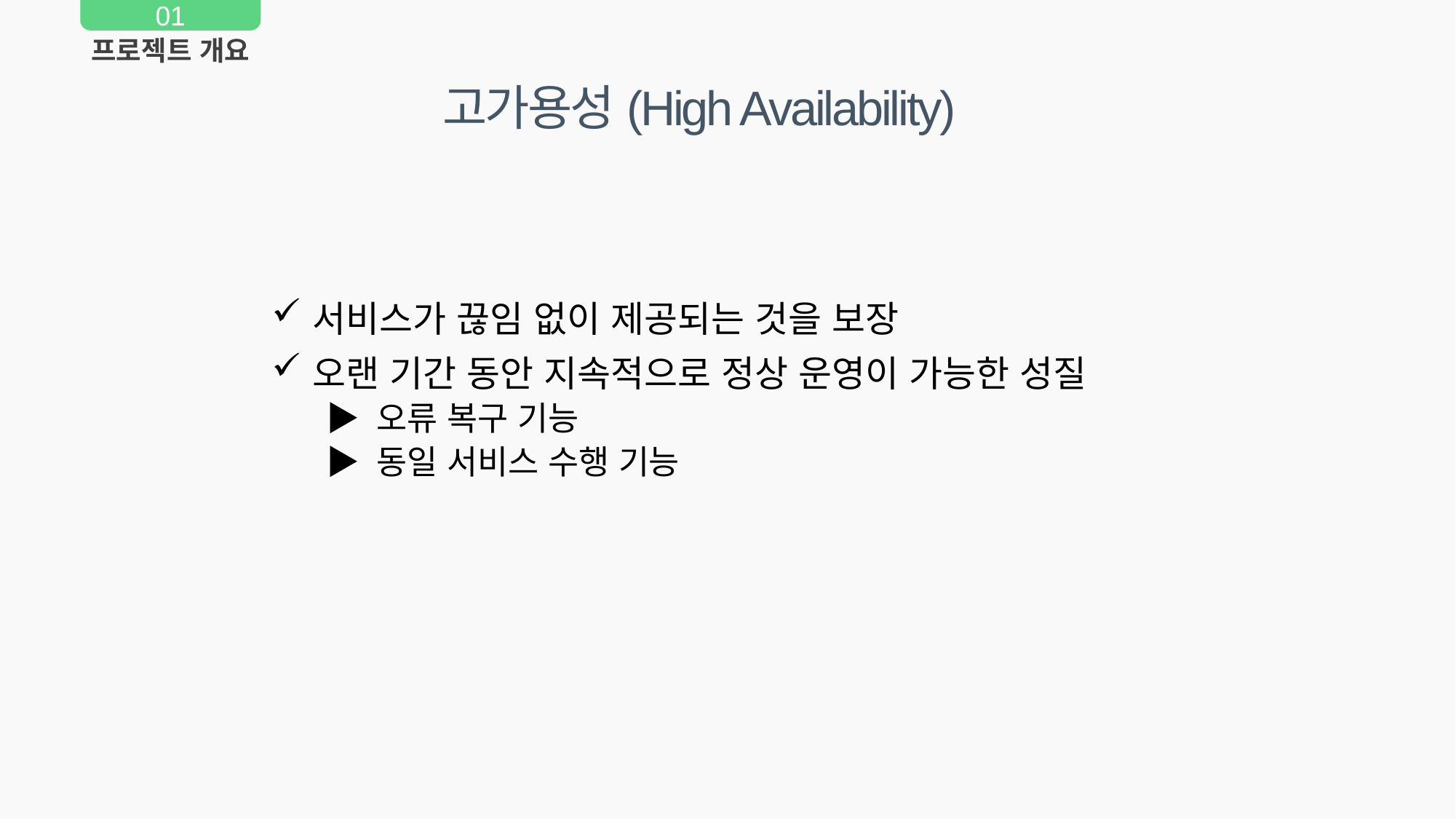

01
프로젝트 개요
고가용성(High Availability)
서비스가 끊임 없이 제공되는 것을 보장
오랜 기간 동안 지속적으로 정상 운영이 가능한 성질
▶ 오류 복구 기능
▶ 동일 서비스 수행 기능